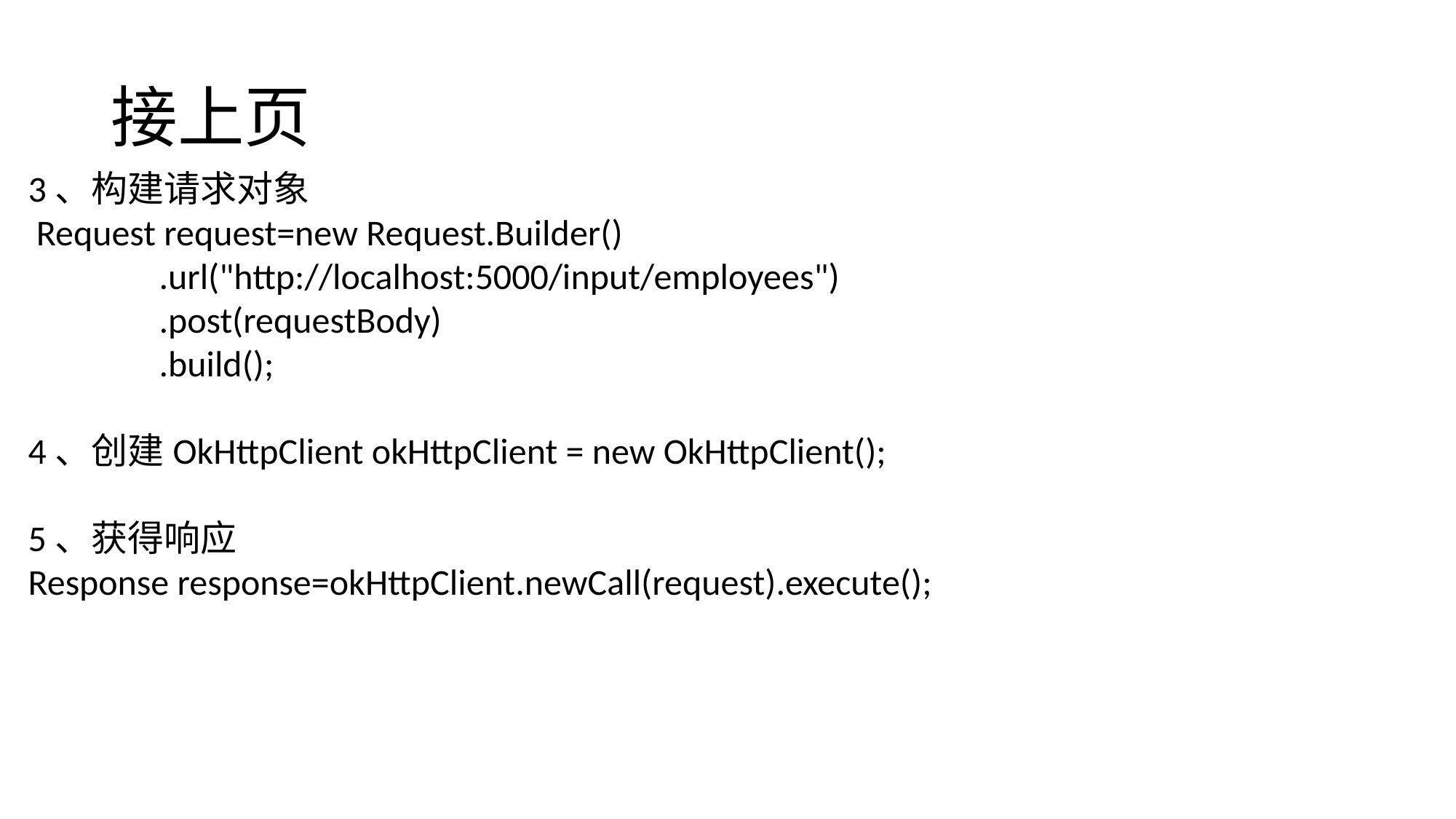

# 接上页
3、构建请求对象
 Request request=new Request.Builder()
                .url("http://localhost:5000/input/employees")
                .post(requestBody)
                .build();

4、创建OkHttpClient okHttpClient = new OkHttpClient();

5、获得响应
Response response=okHttpClient.newCall(request).execute();